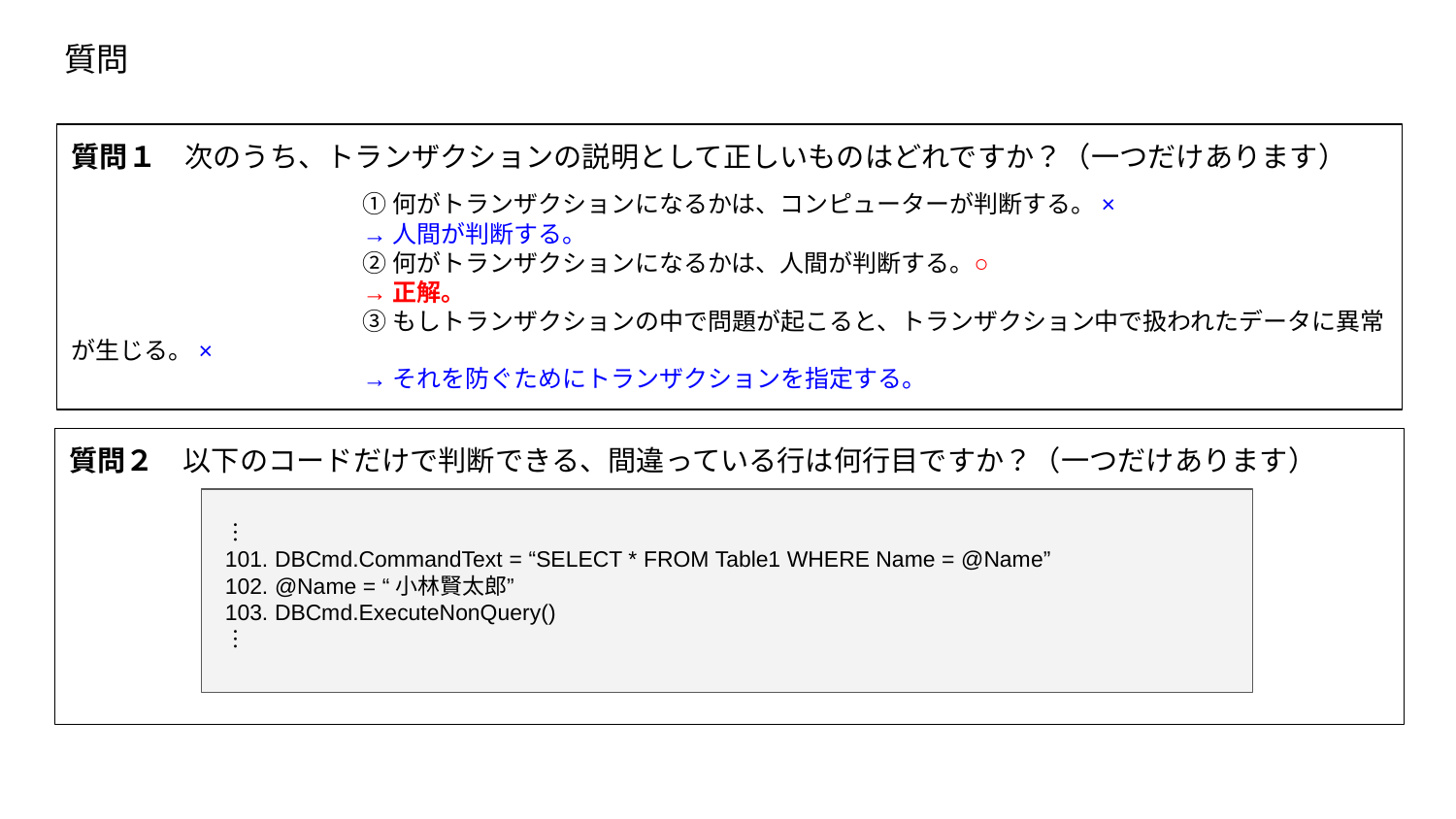

# 質問
質問１　次のうち、トランザクションの説明として正しいものはどれですか？（一つだけあります）

		①何がトランザクションになるかは、コンピューターが判断する。×
		→人間が判断する。
		②何がトランザクションになるかは、人間が判断する。○
		→正解。
		③もしトランザクションの中で問題が起こると、トランザクション中で扱われたデータに異常が生じる。×
		→それを防ぐためにトランザクションを指定する。
質問２　以下のコードだけで判断できる、間違っている行は何行目ですか？（一つだけあります）

︙
101. DBCmd.CommandText = “SELECT * FROM Table1 WHERE Name = @Name”
102. @Name = “小林賢太郎”
103. DBCmd.ExecuteNonQuery()
︙